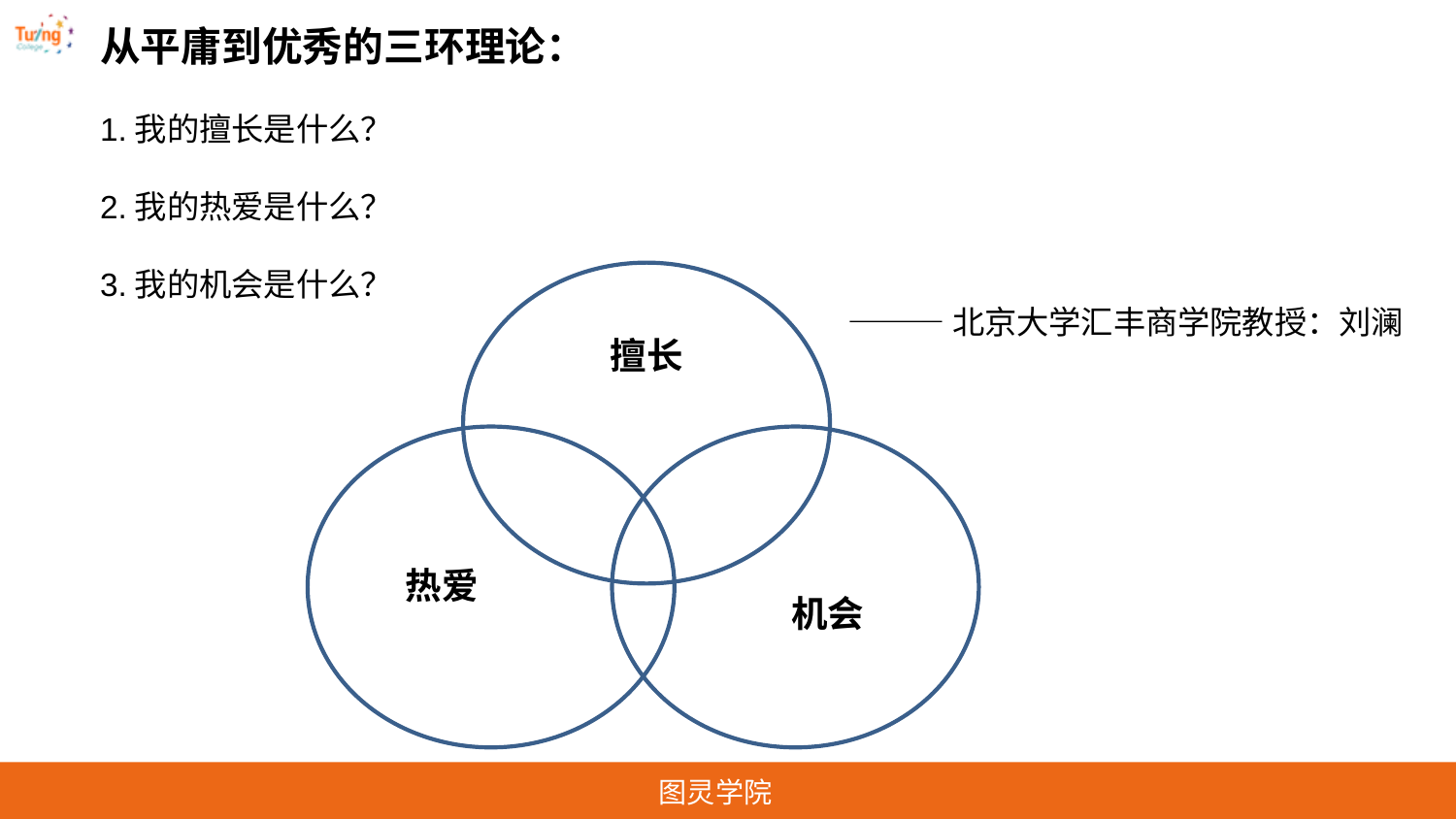

从平庸到优秀的三环理论：

1.我的擅长是什么？

2.我的热爱是什么？

3.我的机会是什么？
———北京大学汇丰商学院教授：刘澜

擅长

热爱
机会
图灵学院